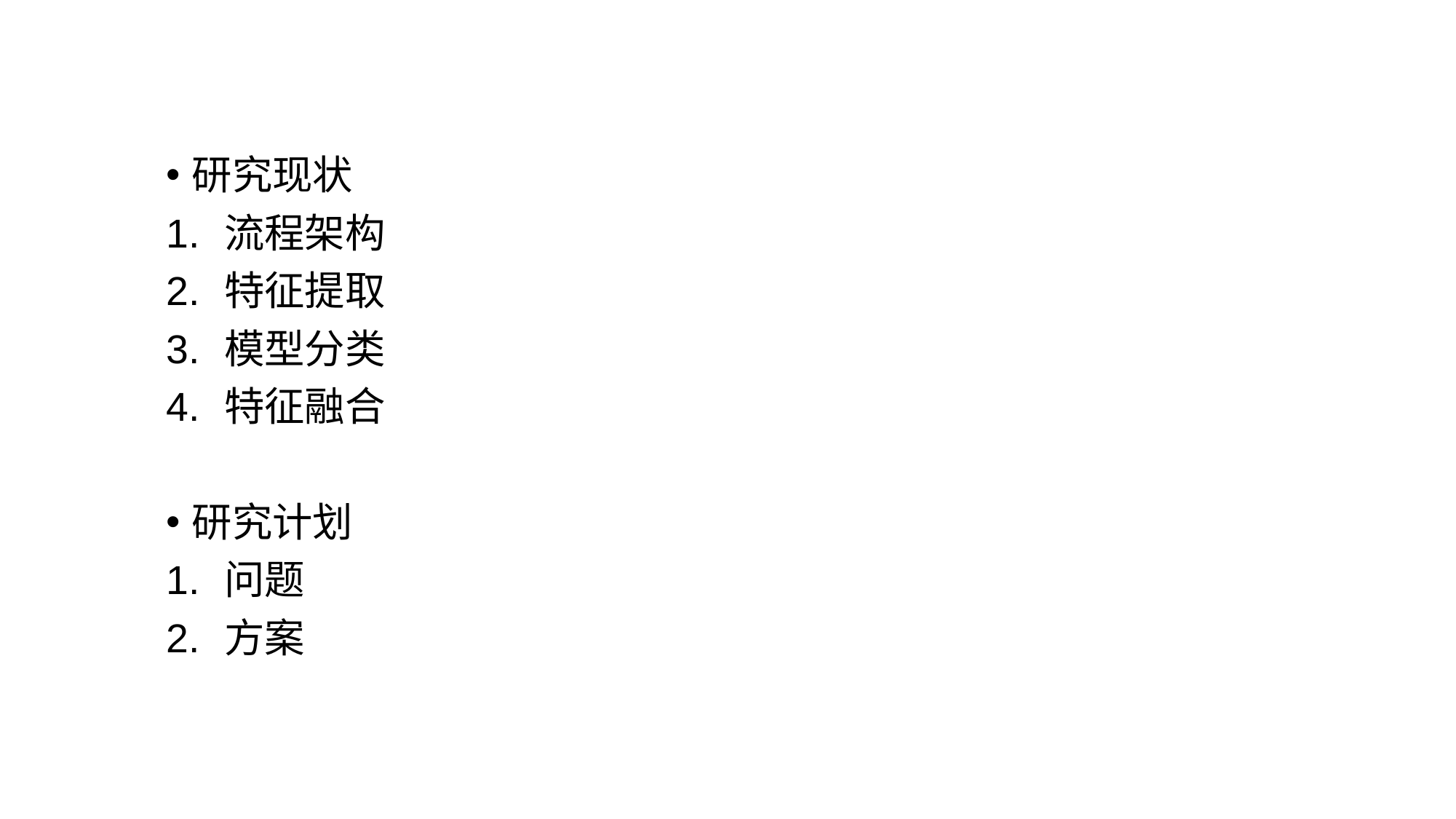

研究现状
流程架构
特征提取
模型分类
特征融合

研究计划
问题
方案